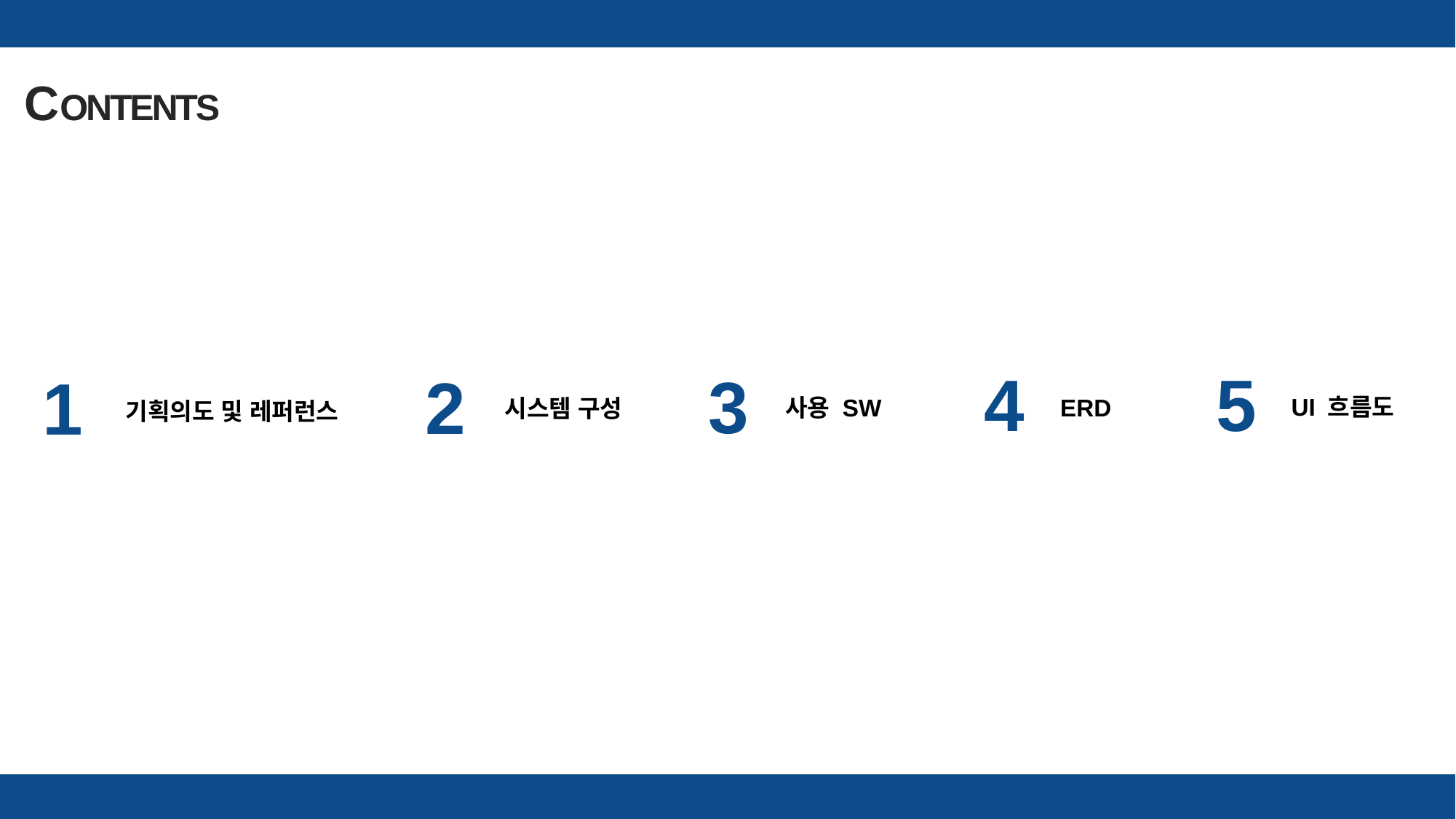

CONTENTS
4
ERD

5
UI 흐름도

3
사용 SW

2
시스템 구성

1
기획의도 및 레퍼런스